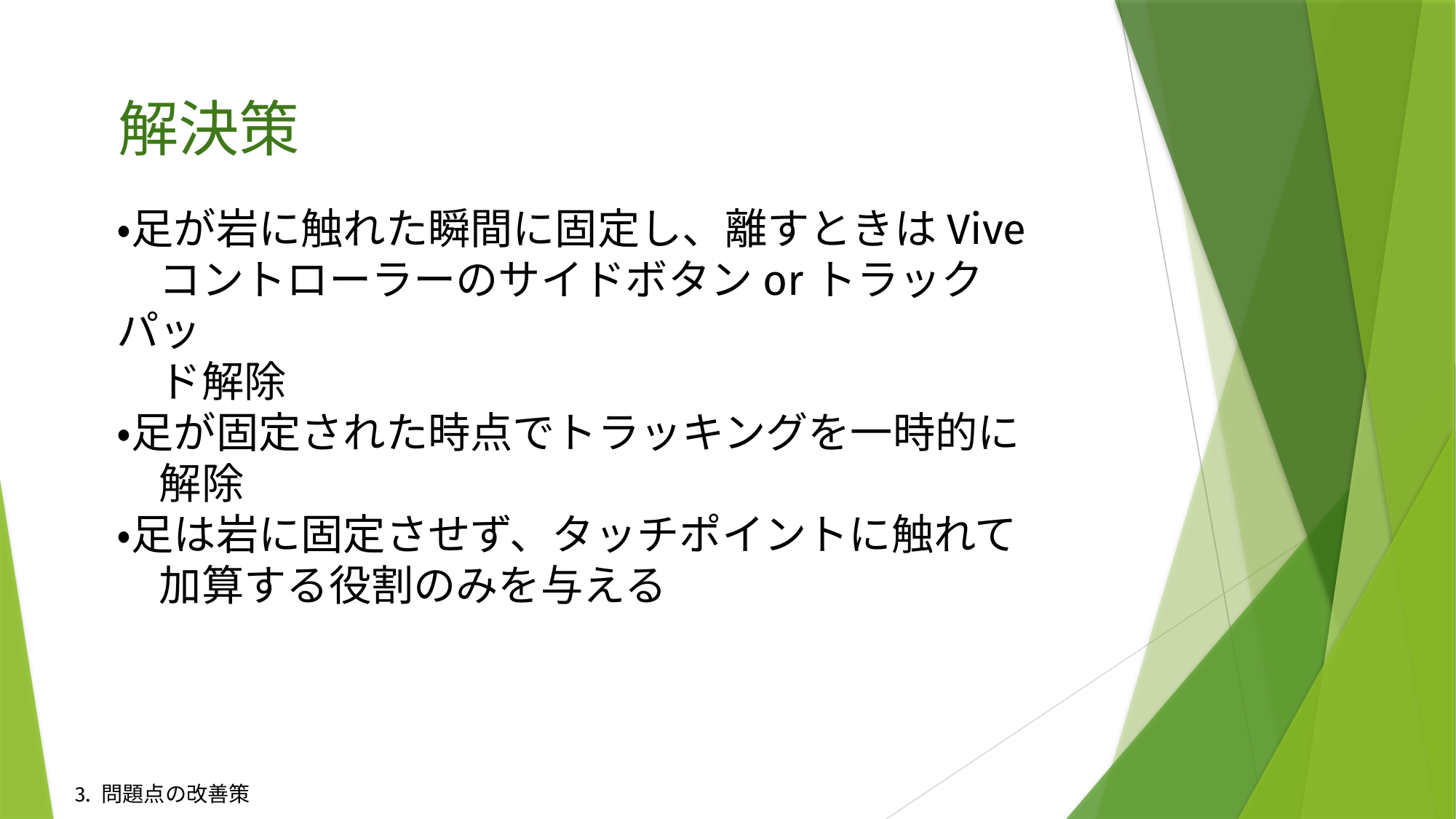

解決策
・足が岩に触れた瞬間に固定し、離すときはVive
　コントローラーのサイドボタンorトラックパッ
　ド解除
・足が固定された時点でトラッキングを一時的に
　解除
・足は岩に固定させず、タッチポイントに触れて
　加算する役割のみを与える
3. 問題点の改善策